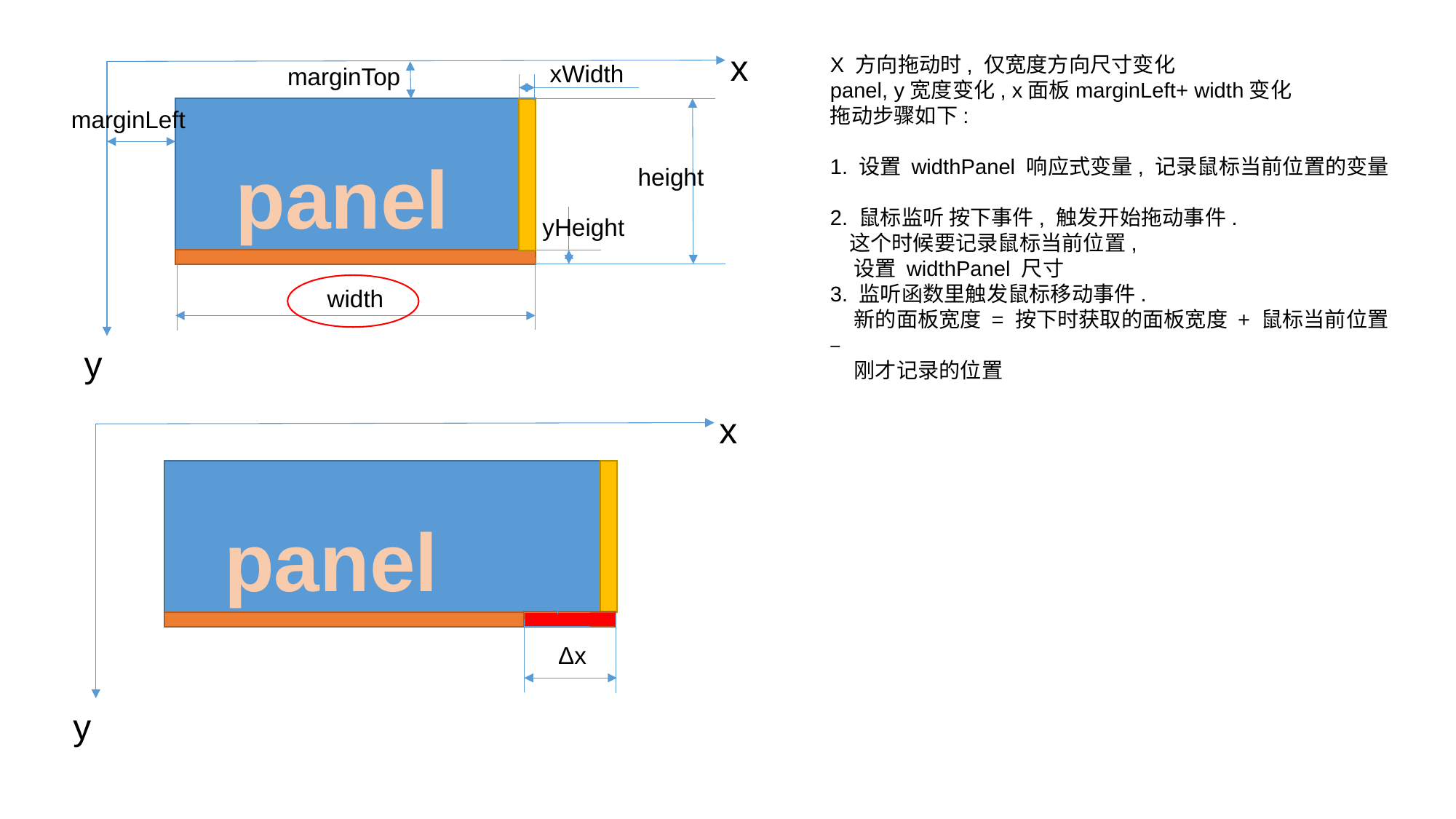

x
y
xWidth
marginTop

marginLeft
panel
height
yHeight
width
X 方向拖动时, 仅宽度方向尺寸变化
panel, y宽度变化, x面板marginLeft+ width变化
拖动步骤如下:

1. 设置 widthPanel 响应式变量, 记录鼠标当前位置的变量

2. 鼠标监听 按下事件, 触发开始拖动事件.
   这个时候要记录鼠标当前位置,
    设置 widthPanel 尺寸
3. 监听函数里触发鼠标移动事件.
    新的面板宽度 = 按下时获取的面板宽度 + 鼠标当前位置 –
    刚才记录的位置

x
y

panel
Δx